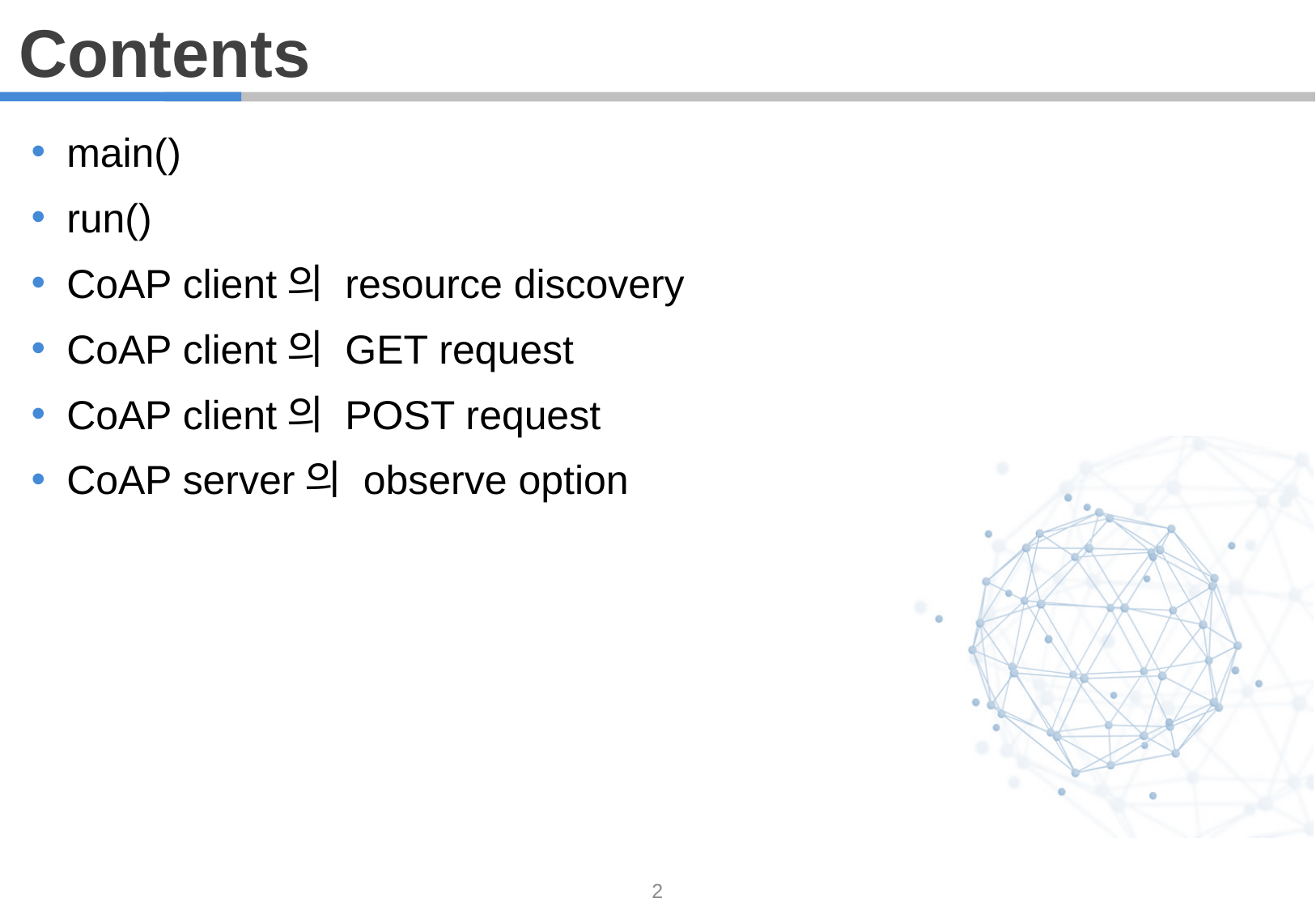

Contents
main()
run()
CoAP client의 resource discovery
CoAP client의 GET request
CoAP client의 POST request
CoAP server의 observe option

2